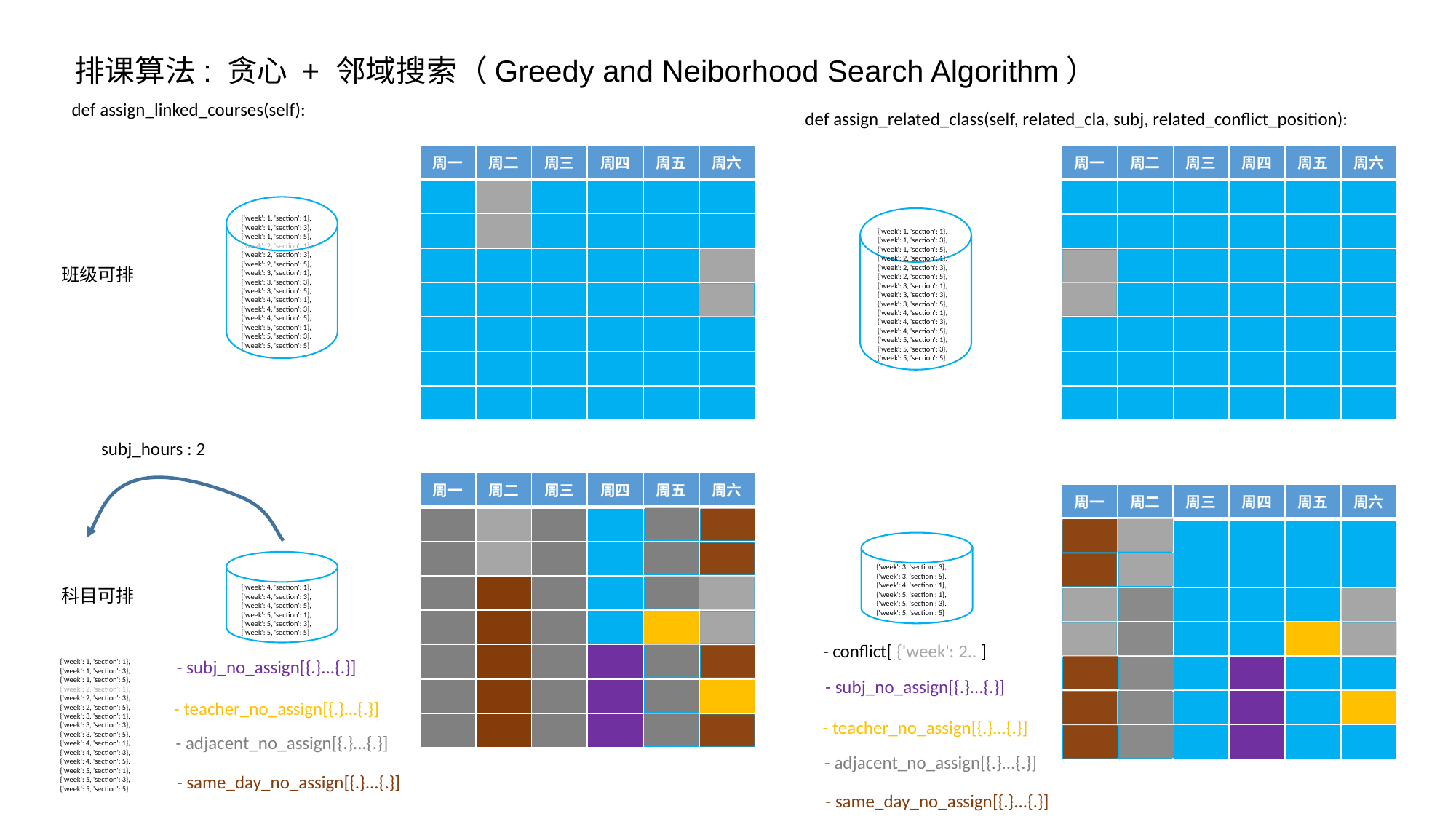

# 排课算法: 贪心 + 邻域搜索（Greedy and Neiborhood Search Algorithm）
def assign_linked_courses(self):
def assign_related_class(self, related_cla, subj, related_conflict_position):
| 周一 | 周二 | 周三 | 周四 | 周五 | 周六 |
| --- | --- | --- | --- | --- | --- |
|  |  |  |  |  |  |
|  |  |  |  |  |  |
|  |  |  |  |  |  |
|  |  |  |  |  |  |
|  |  |  |  |  |  |
|  |  |  |  |  |  |
|  |  |  |  |  |  |
| 周一 | 周二 | 周三 | 周四 | 周五 | 周六 |
| --- | --- | --- | --- | --- | --- |
|  |  |  |  |  |  |
|  |  |  |  |  |  |
|  |  |  |  |  |  |
|  |  |  |  |  |  |
|  |  |  |  |  |  |
|  |  |  |  |  |  |
|  |  |  |  |  |  |

    {'week': 1, 'section': 1},
    {'week': 1, 'section': 3},
    {'week': 1, 'section': 5},
    {'week': 2, 'section': 1},
    {'week': 2, 'section': 3},
    {'week': 2, 'section': 5},
    {'week': 3, 'section': 1},
    {'week': 3, 'section': 3},
    {'week': 3, 'section': 5},
    {'week': 4, 'section': 1},
    {'week': 4, 'section': 3},
    {'week': 4, 'section': 5},
    {'week': 5, 'section': 1},
    {'week': 5, 'section': 3},
    {'week': 5, 'section': 5}

    {'week': 1, 'section': 1},
    {'week': 1, 'section': 3},
    {'week': 1, 'section': 5},
    {'week': 2, 'section': 1},
    {'week': 2, 'section': 3},
    {'week': 2, 'section': 5},
    {'week': 3, 'section': 1},
    {'week': 3, 'section': 3},
    {'week': 3, 'section': 5},
    {'week': 4, 'section': 1},
    {'week': 4, 'section': 3},
    {'week': 4, 'section': 5},
    {'week': 5, 'section': 1},
    {'week': 5, 'section': 3},
    {'week': 5, 'section': 5}

班级可排

subj_hours : 2
| 周一 | 周二 | 周三 | 周四 | 周五 | 周六 |
| --- | --- | --- | --- | --- | --- |
|  |  |  |  |  |  |
|  |  |  |  |  |  |
|  |  |  |  |  |  |
|  |  |  |  |  |  |
|  |  |  |  |  |  |
|  |  |  |  |  |  |
|  |  |  |  |  |  |

| 周一 | 周二 | 周三 | 周四 | 周五 | 周六 |
| --- | --- | --- | --- | --- | --- |
|  |  |  |  |  |  |
|  |  |  |  |  |  |
|  |  |  |  |  |  |
|  |  |  |  |  |  |
|  |  |  |  |  |  |
|  |  |  |  |  |  |
|  |  |  |  |  |  |

    {'week': 3, 'section': 3},
    {'week': 3, 'section': 5},
    {'week': 4, 'section': 1},
    {'week': 5, 'section': 1},
    {'week': 5, 'section': 3},
    {'week': 5, 'section': 5}

    {'week': 4, 'section': 1},
    {'week': 4, 'section': 3},
    {'week': 4, 'section': 5},
    {'week': 5, 'section': 1},
    {'week': 5, 'section': 3},
    {'week': 5, 'section': 5}
科目可排

- conflict[ {'week': 2.. ]

- subj_no_assign[{.}...{.}]
    {'week': 1, 'section': 1},
    {'week': 1, 'section': 3},
    {'week': 1, 'section': 5},
    {'week': 2, 'section': 1},
    {'week': 2, 'section': 3},
    {'week': 2, 'section': 5},
    {'week': 3, 'section': 1},
    {'week': 3, 'section': 3},
    {'week': 3, 'section': 5},
    {'week': 4, 'section': 1},
    {'week': 4, 'section': 3},
    {'week': 4, 'section': 5},
    {'week': 5, 'section': 1},
    {'week': 5, 'section': 3},
    {'week': 5, 'section': 5}

- subj_no_assign[{.}...{.}]

- teacher_no_assign[{.}...{.}]

- teacher_no_assign[{.}...{.}]

- adjacent_no_assign[{.}...{.}]
- adjacent_no_assign[{.}...{.}]
- same_day_no_assign[{.}...{.}]
- same_day_no_assign[{.}...{.}]